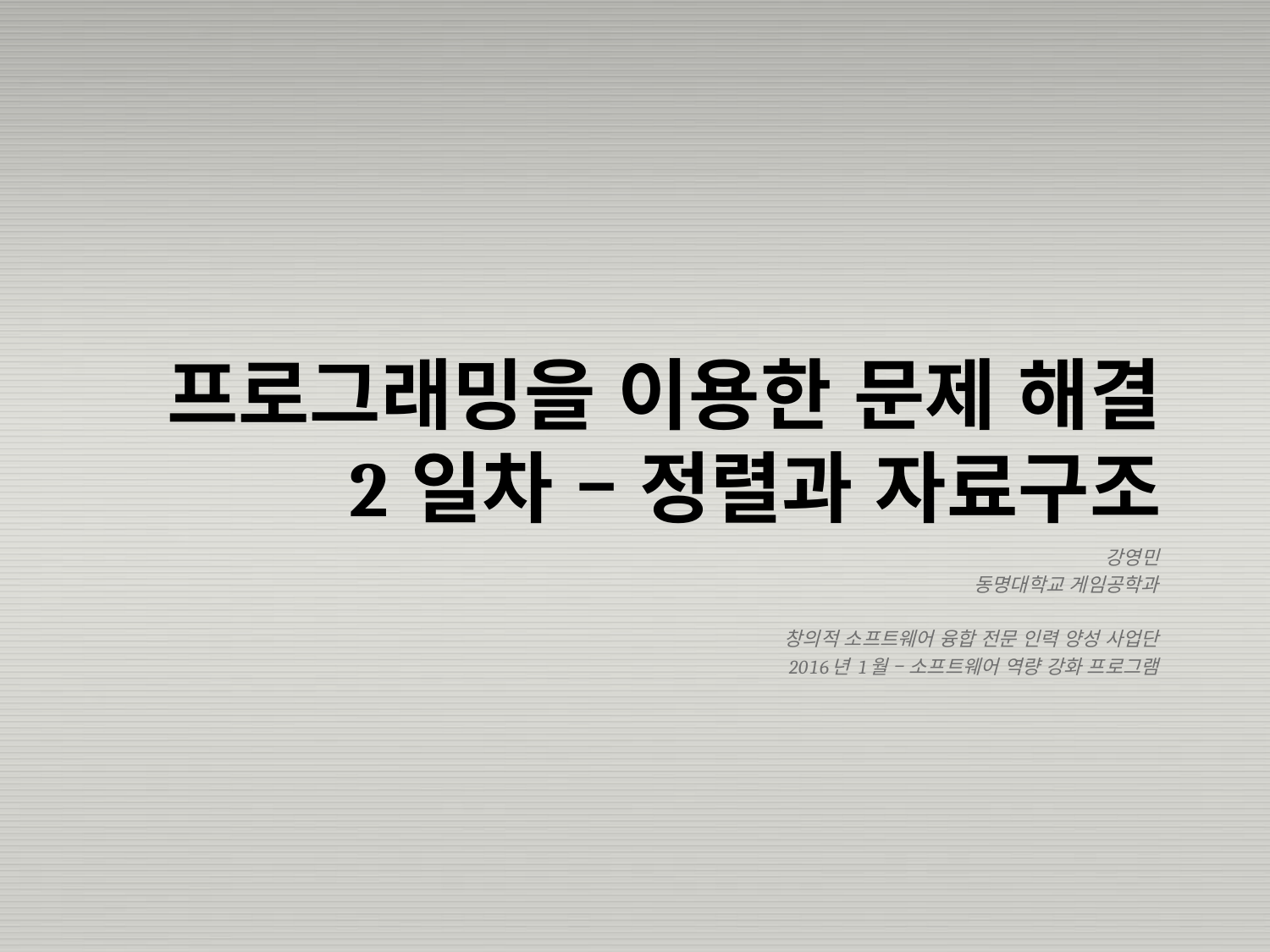

# 프로그래밍을 이용한 문제 해결 2일차 – 정렬과 자료구조
강영민
동명대학교 게임공학과

창의적 소프트웨어 융합 전문 인력 양성 사업단
2016년 1월 – 소프트웨어 역량 강화 프로그램